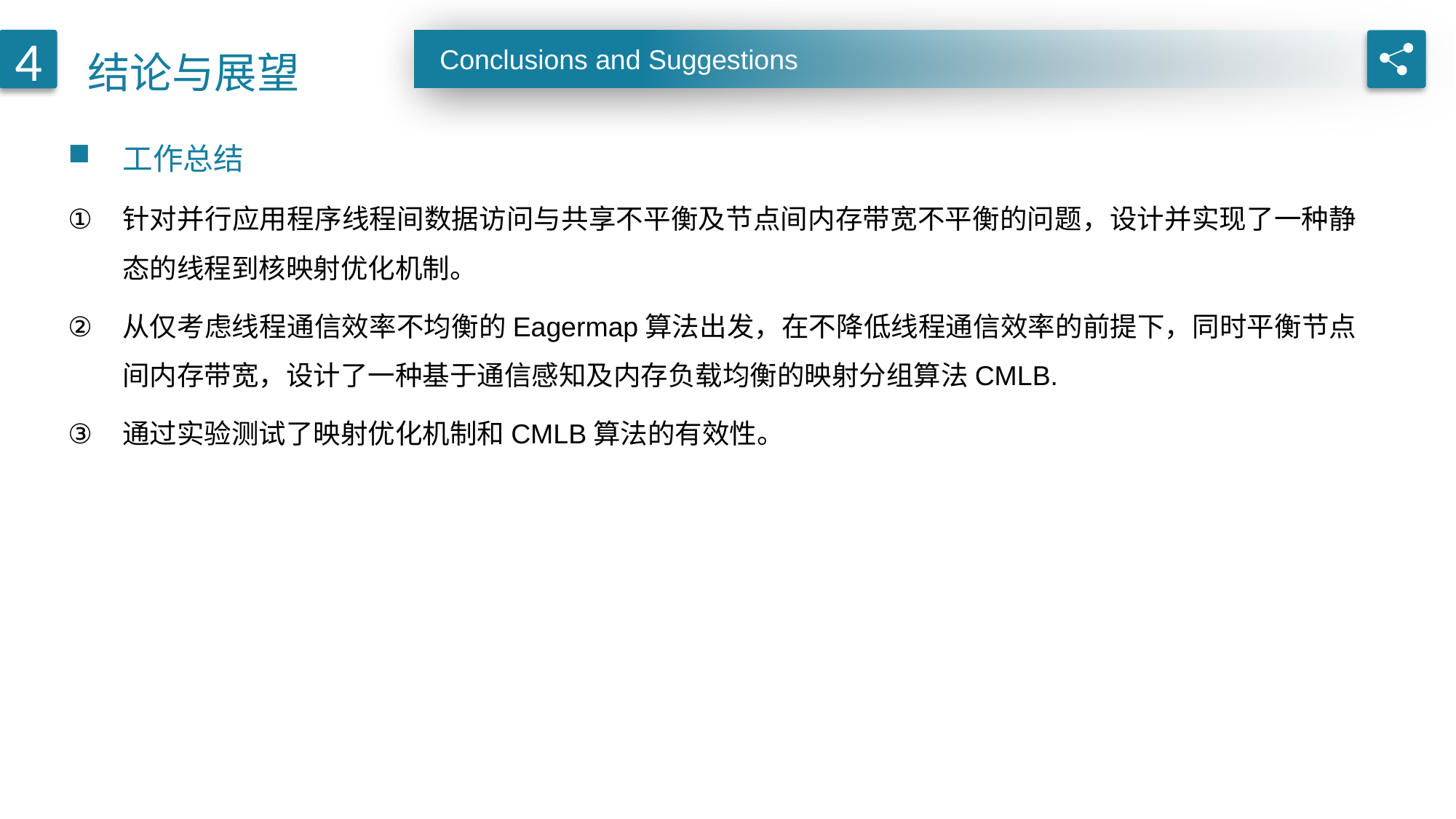

结论与展望
4

Conclusions and Suggestions

工作总结
针对并行应用程序线程间数据访问与共享不平衡及节点间内存带宽不平衡的问题，设计并实现了一种静态的线程到核映射优化机制。
从仅考虑线程通信效率不均衡的Eagermap算法出发，在不降低线程通信效率的前提下，同时平衡节点间内存带宽，设计了一种基于通信感知及内存负载均衡的映射分组算法CMLB.
通过实验测试了映射优化机制和CMLB算法的有效性。